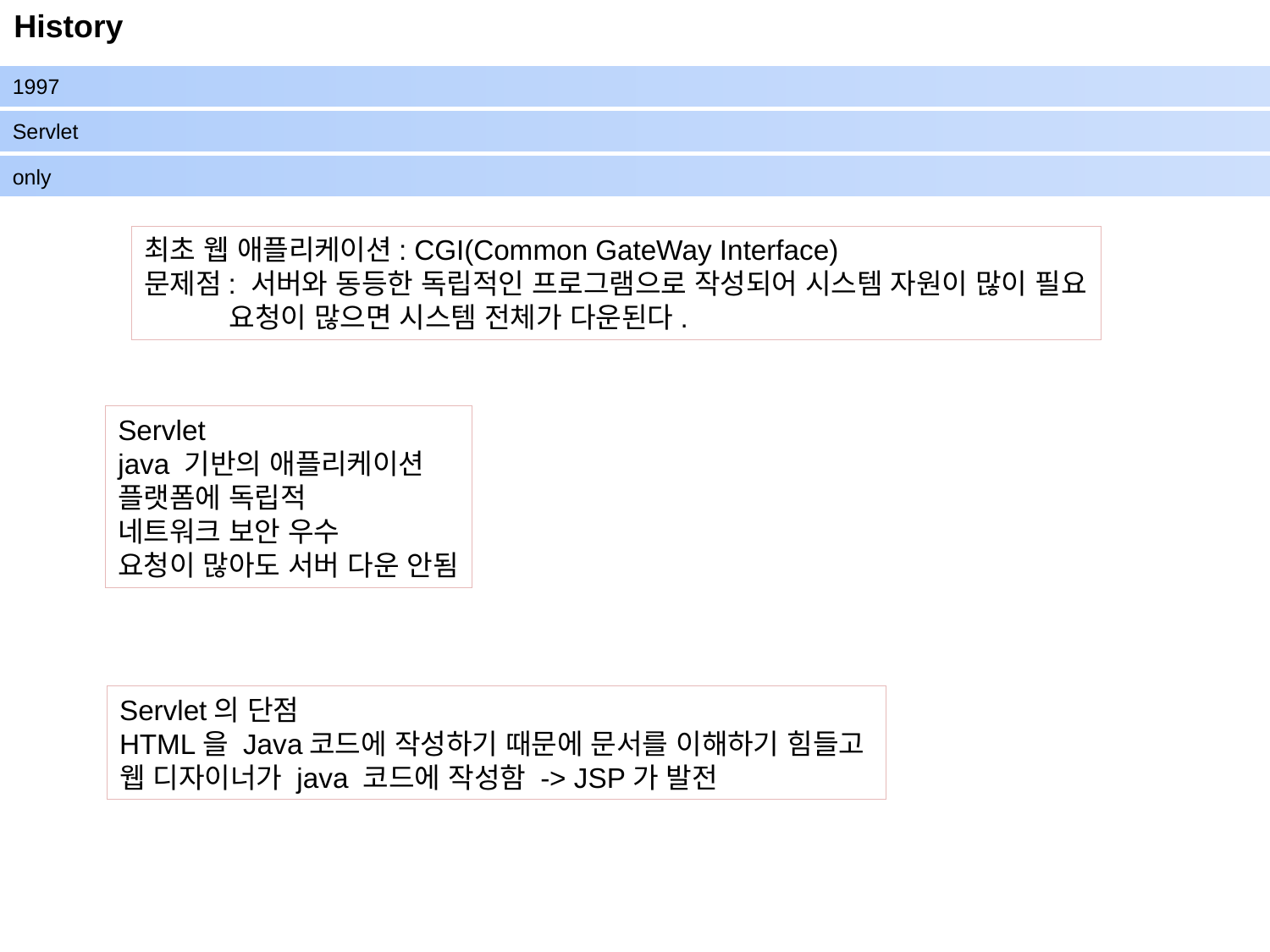

History
1997
Servlet
only
최초 웹 애플리케이션: CGI(Common GateWay Interface)
문제점: 서버와 동등한 독립적인 프로그램으로 작성되어 시스템 자원이 많이 필요
          요청이 많으면 시스템 전체가 다운된다.
Servlet
java 기반의 애플리케이션
플랫폼에 독립적
네트워크 보안 우수
요청이 많아도 서버 다운 안됨
Servlet의 단점
HTML을 Java코드에 작성하기 때문에 문서를 이해하기 힘들고
웹 디자이너가 java 코드에 작성함 -> JSP가 발전